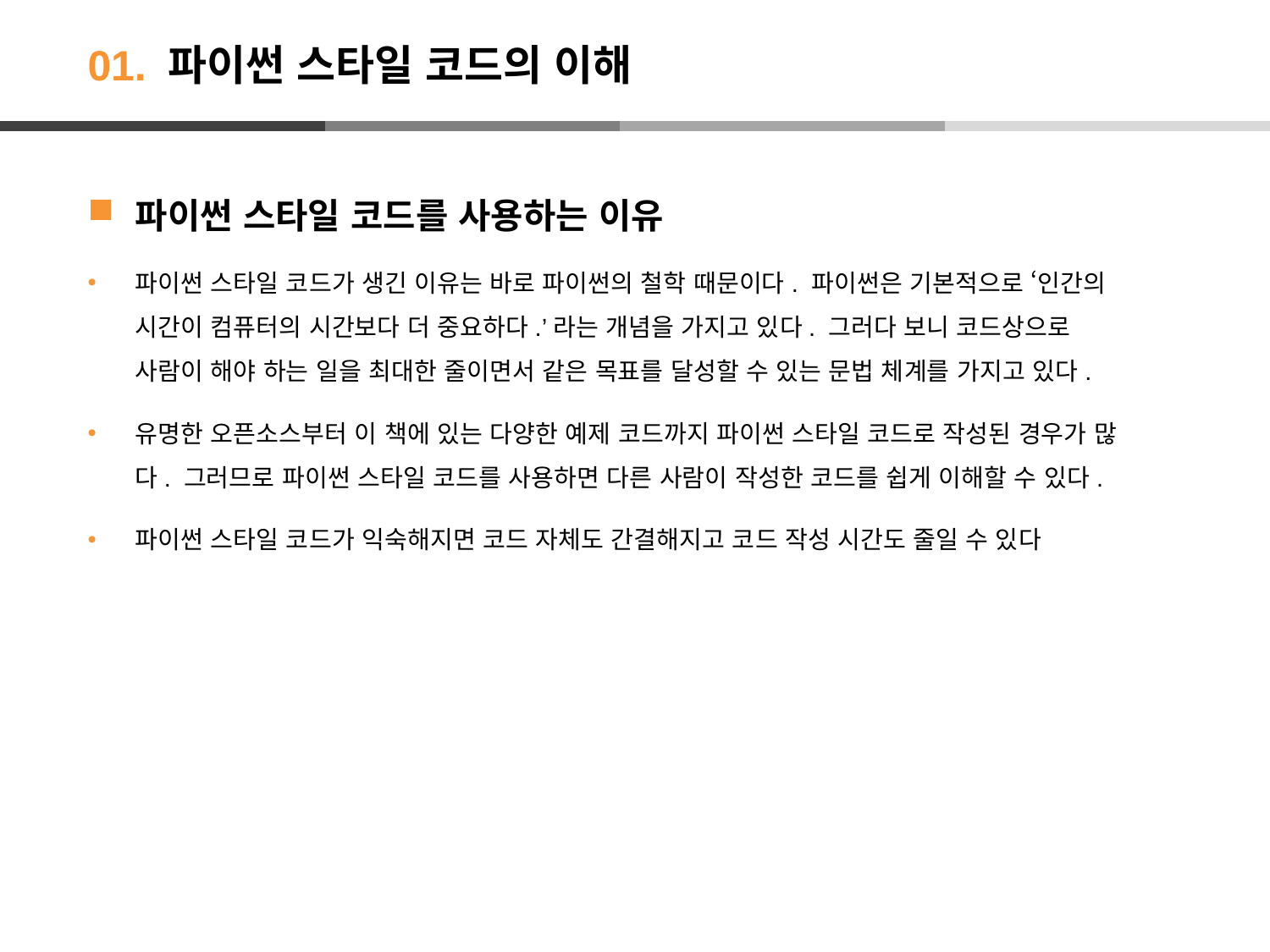

# 01. 파이썬 스타일 코드의 이해
파이썬 스타일 코드를 사용하는 이유
파이썬 스타일 코드가 생긴 이유는 바로 파이썬의 철학 때문이다. 파이썬은 기본적으로 ‘인간의 시간이 컴퓨터의 시간보다 더 중요하다.’라는 개념을 가지고 있다. 그러다 보니 코드상으로 사람이 해야 하는 일을 최대한 줄이면서 같은 목표를 달성할 수 있는 문법 체계를 가지고 있다.
유명한 오픈소스부터 이 책에 있는 다양한 예제 코드까지 파이썬 스타일 코드로 작성된 경우가 많다. 그러므로 파이썬 스타일 코드를 사용하면 다른 사람이 작성한 코드를 쉽게 이해할 수 있다.
파이썬 스타일 코드가 익숙해지면 코드 자체도 간결해지고 코드 작성 시간도 줄일 수 있다